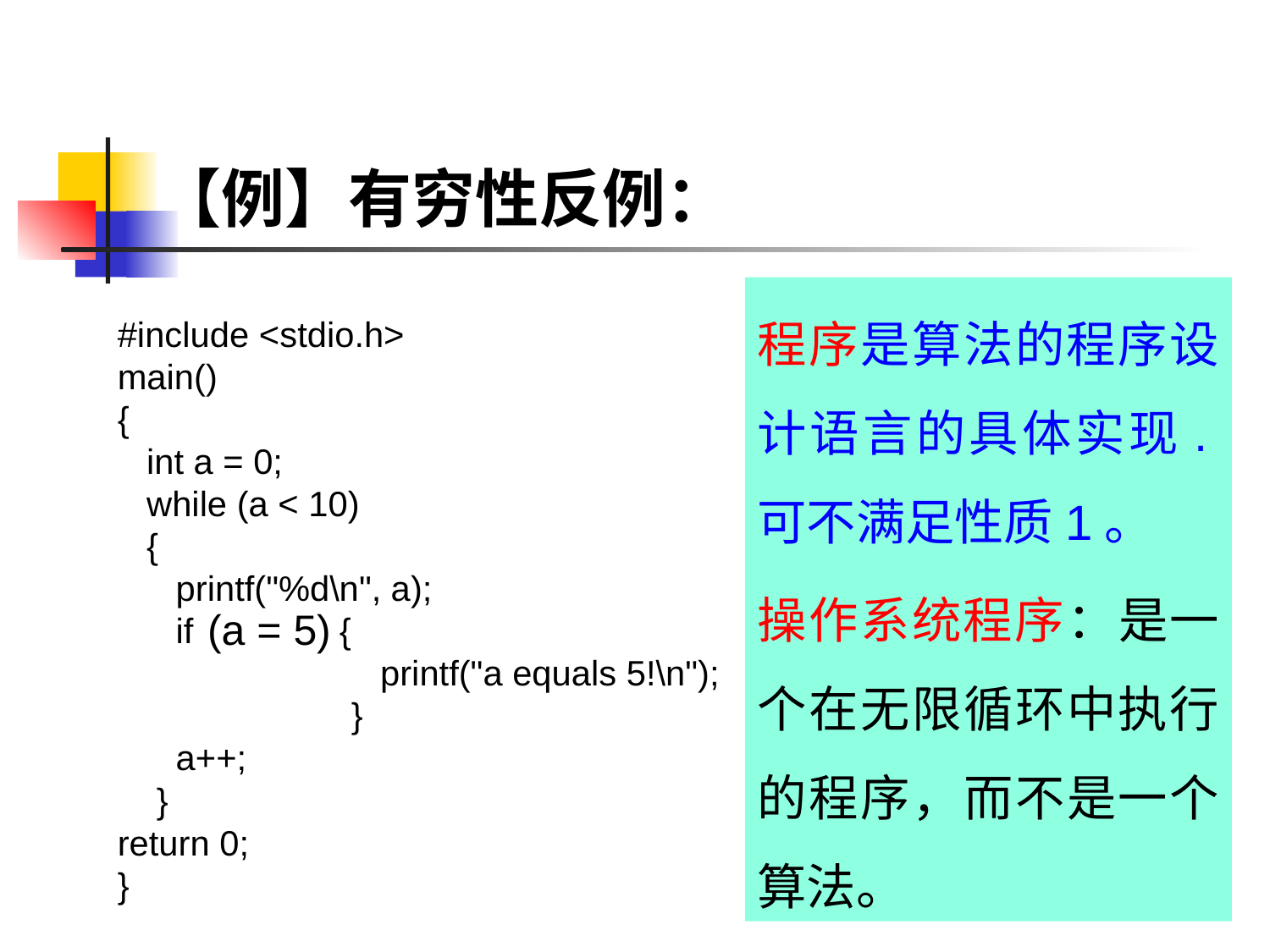

# 【例】有穷性反例：
程序是算法的程序设计语言的具体实现.可不满足性质1。
操作系统程序：是一个在无限循环中执行的程序，而不是一个算法。
#include <stdio.h>
main()
{
   int a = 0;
   while (a < 10)
   {
      printf("%d\n", a);
      if               {
                           printf("a equals 5!\n");
                        }
      a++;
    }
return 0;
}
(a = 5)